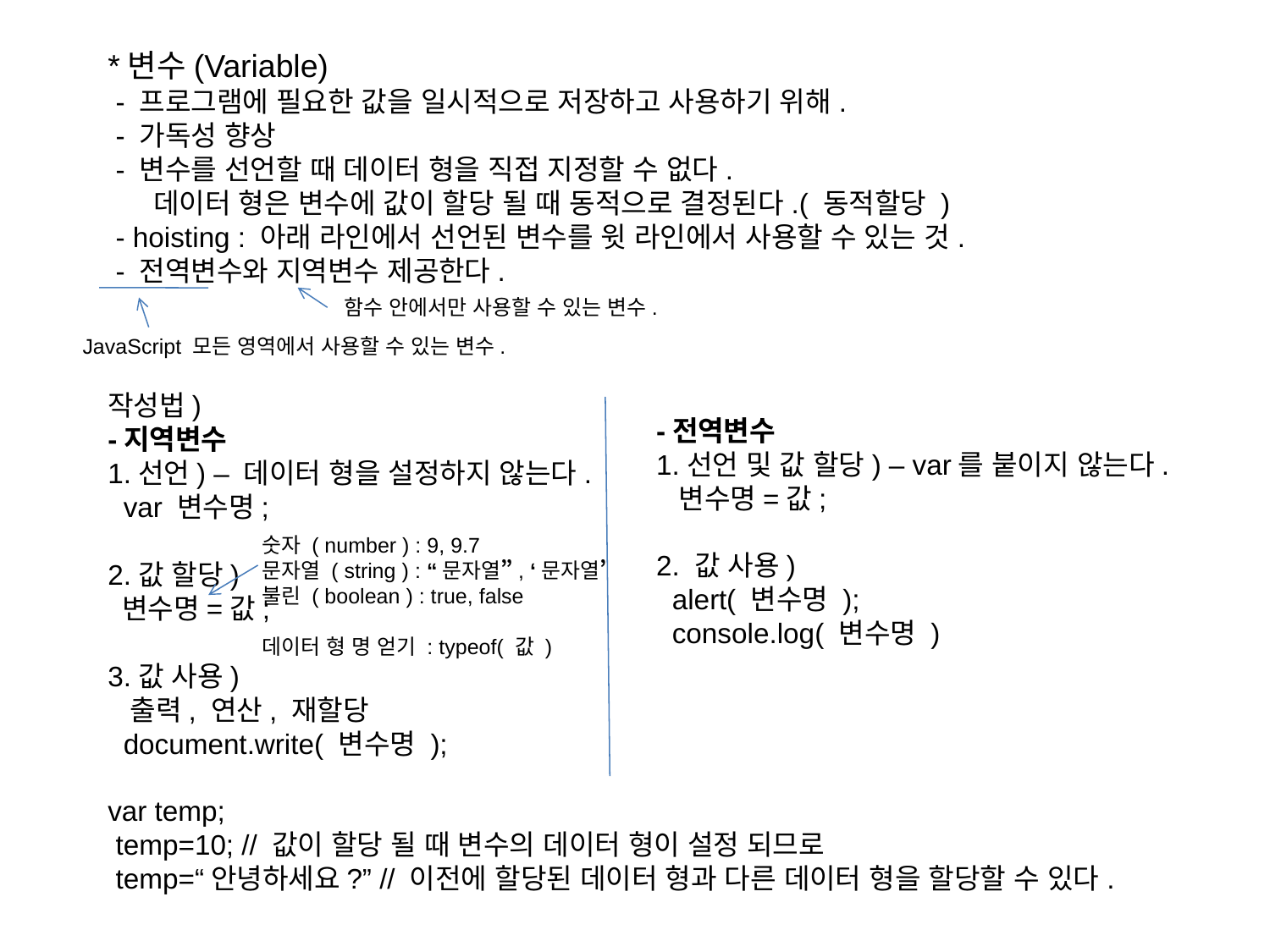

*변수(Variable)
 - 프로그램에 필요한 값을 일시적으로 저장하고 사용하기 위해.
 - 가독성 향상
 - 변수를 선언할 때 데이터 형을 직접 지정할 수 없다.
     데이터 형은 변수에 값이 할당 될 때 동적으로 결정된다.( 동적할당 )
 - hoisting : 아래 라인에서 선언된 변수를 윗 라인에서 사용할 수 있는 것.
 - 전역변수와 지역변수 제공한다.

작성법)
-지역변수
1.선언) – 데이터 형을 설정하지 않는다.
  var 변수명;

2.값 할당)
 변수명=값;

3.값 사용)
  출력, 연산, 재할당
  document.write( 변수명 );

var temp;
 temp=10; // 값이 할당 될 때 변수의 데이터 형이 설정 되므로
 temp=“안녕하세요?” // 이전에 할당된 데이터 형과 다른 데이터 형을 할당할 수 있다.
함수 안에서만 사용할 수 있는 변수.
JavaScript 모든 영역에서 사용할 수 있는 변수.
-전역변수
1.선언 및 값 할당) – var를 붙이지 않는다.
  변수명=값;

2. 값 사용)
  alert( 변수명 );
  console.log( 변수명 )
숫자 ( number ) : 9, 9.7
문자열 ( string ) : “문자열”, ‘문자열’
불린 ( boolean ) : true, false

데이터 형 명 얻기 : typeof( 값 )